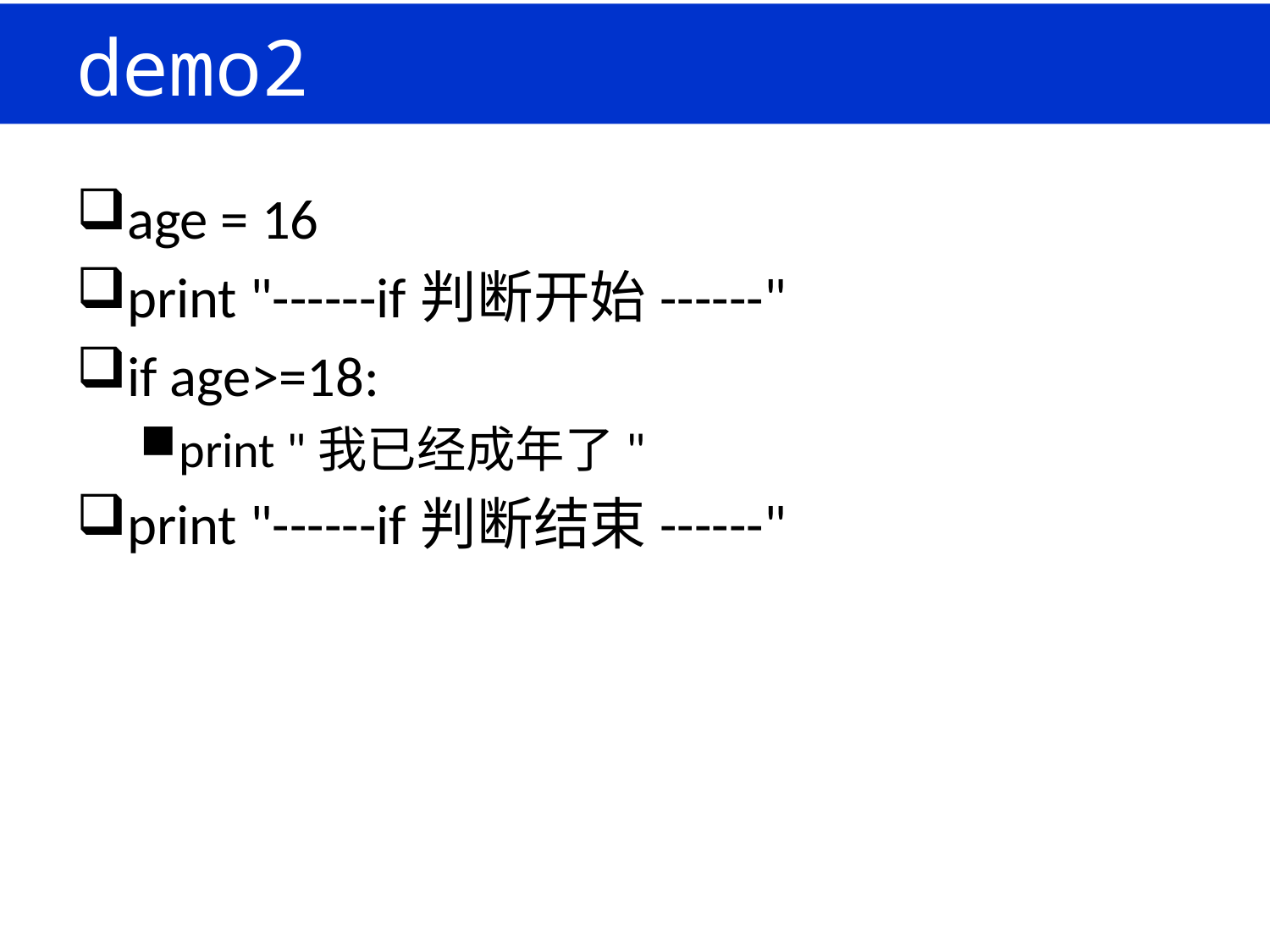

# demo2
age = 16
print "------if判断开始------"
if age>=18:
print "我已经成年了"
print "------if判断结束------"